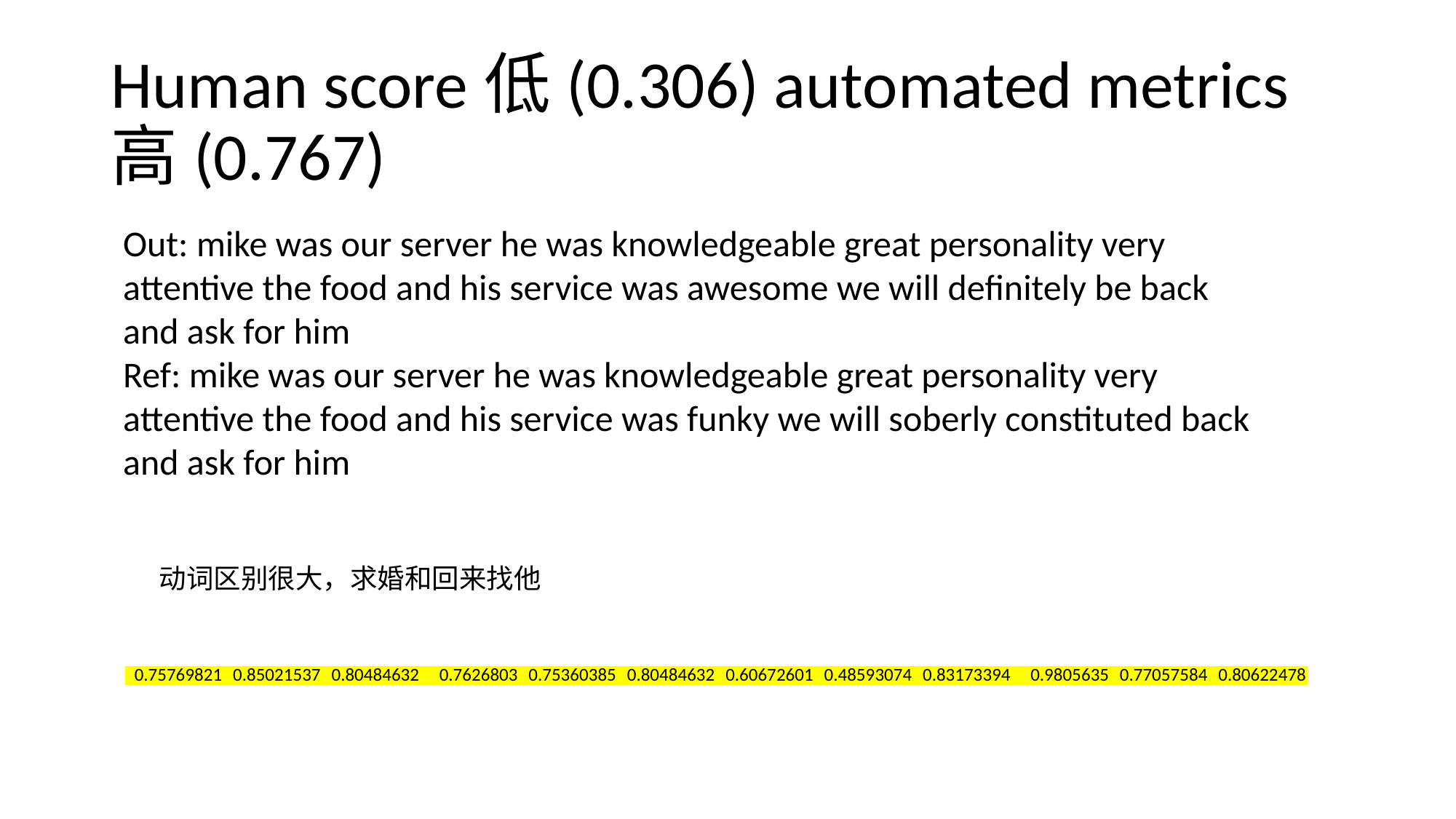

# Human score低(0.306) automated metrics高(0.767)
Out: mike was our server he was knowledgeable great personality very attentive the food and his service was awesome we will definitely be back and ask for him
Ref: mike was our server he was knowledgeable great personality very attentive the food and his service was funky we will soberly constituted back and ask for him
动词区别很大，求婚和回来找他
| 0.75769821 | 0.85021537 | 0.80484632 | 0.7626803 | 0.75360385 | 0.80484632 | 0.60672601 | 0.48593074 | 0.83173394 | 0.9805635 | 0.77057584 | 0.80622478 |
| --- | --- | --- | --- | --- | --- | --- | --- | --- | --- | --- | --- |